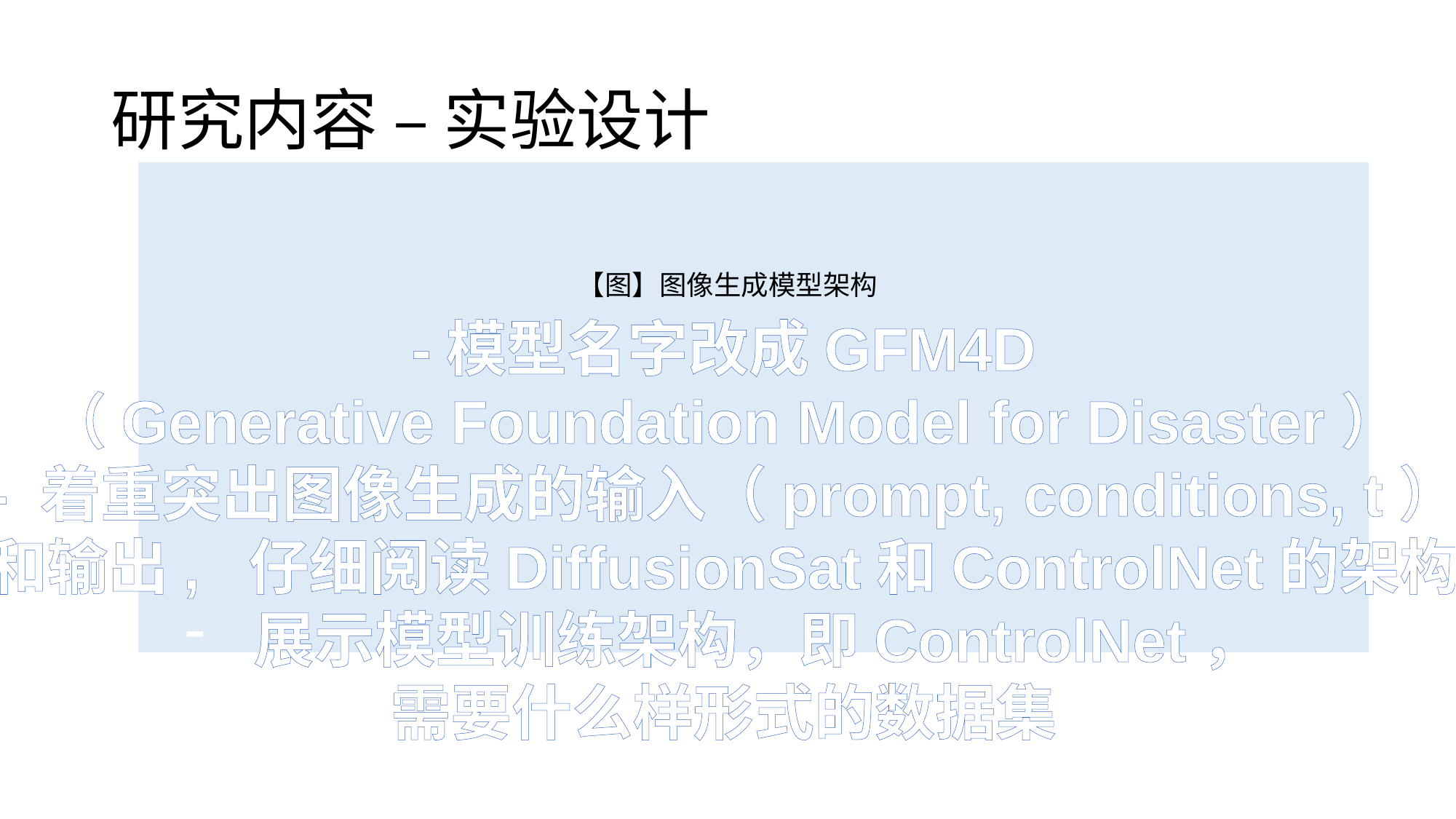

# 研究内容 – 实验设计

【图】图像生成模型架构
-模型名字改成GFM4D
（Generative Foundation Model for Disaster）
- 着重突出图像生成的输入（prompt, conditions, t）
和输出,  仔细阅读DiffusionSat和ControlNet的架构
展示模型训练架构，即ControlNet，
需要什么样形式的数据集